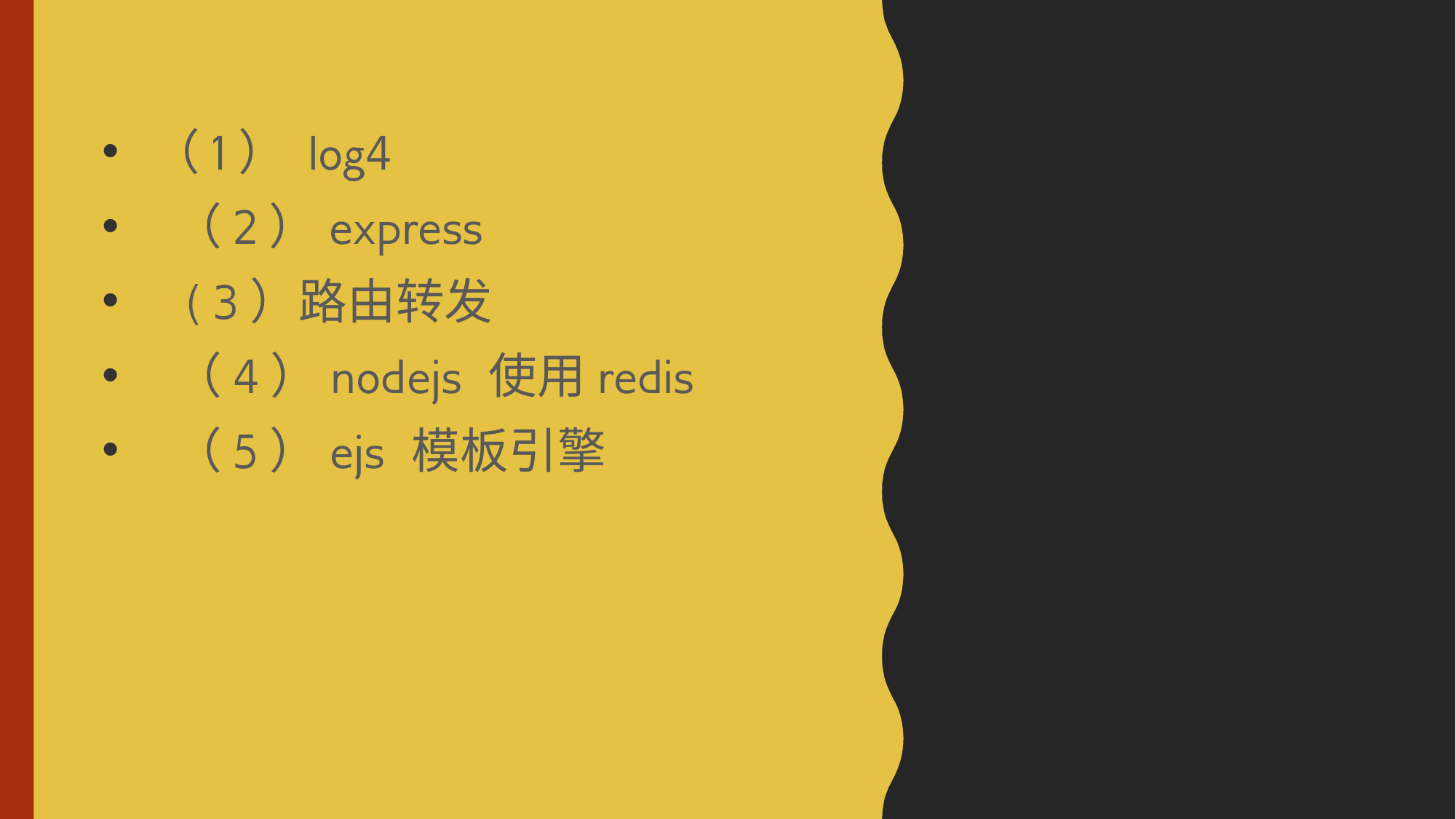

#
 （1） log4
   （2）express
    ( 3）路由转发
   （4）nodejs 使用redis
   （5）ejs 模板引擎